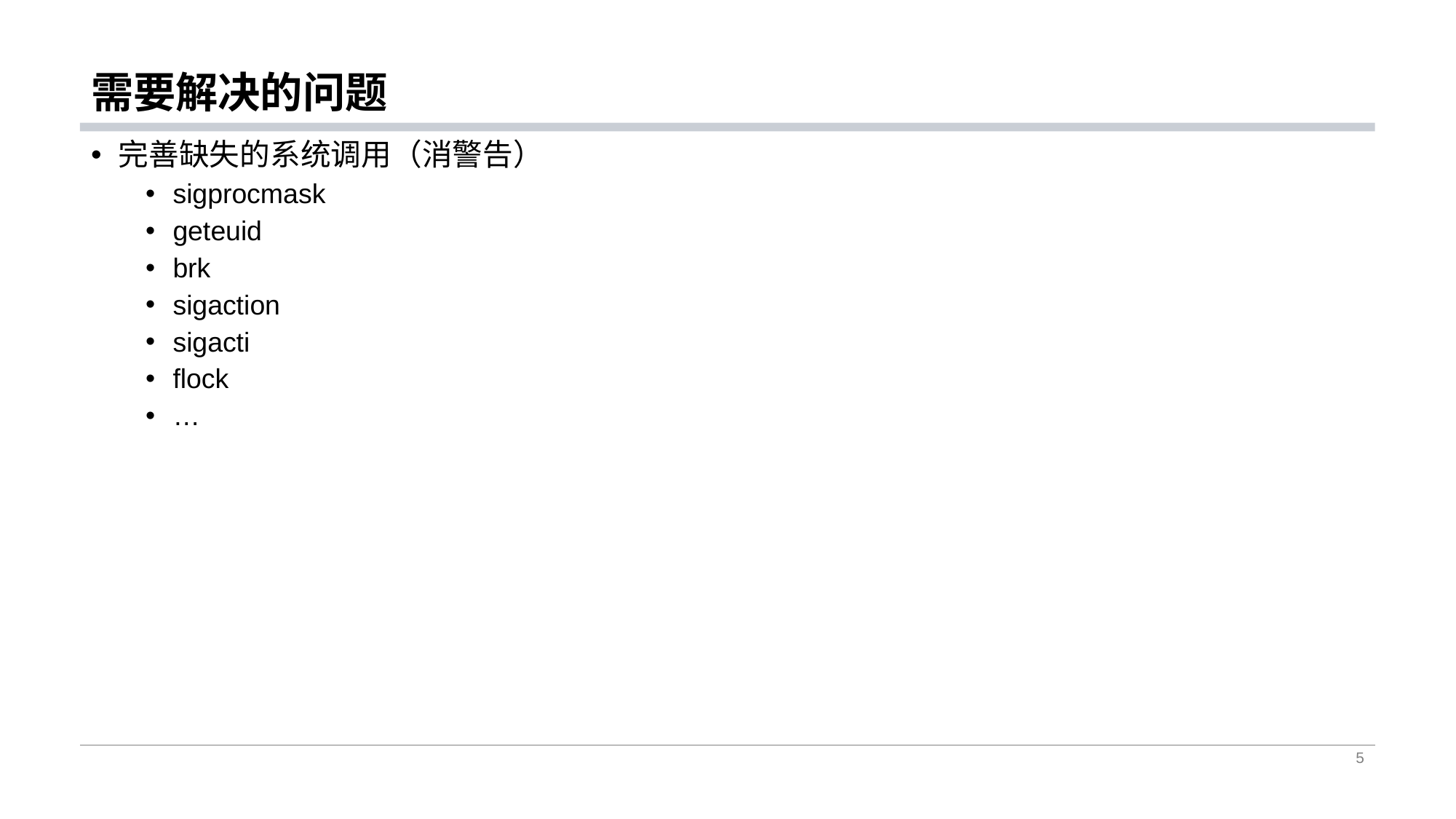

# 需要解决的问题
完善缺失的系统调用（消警告）
sigprocmask
geteuid
brk
sigaction
sigacti
flock
…
5